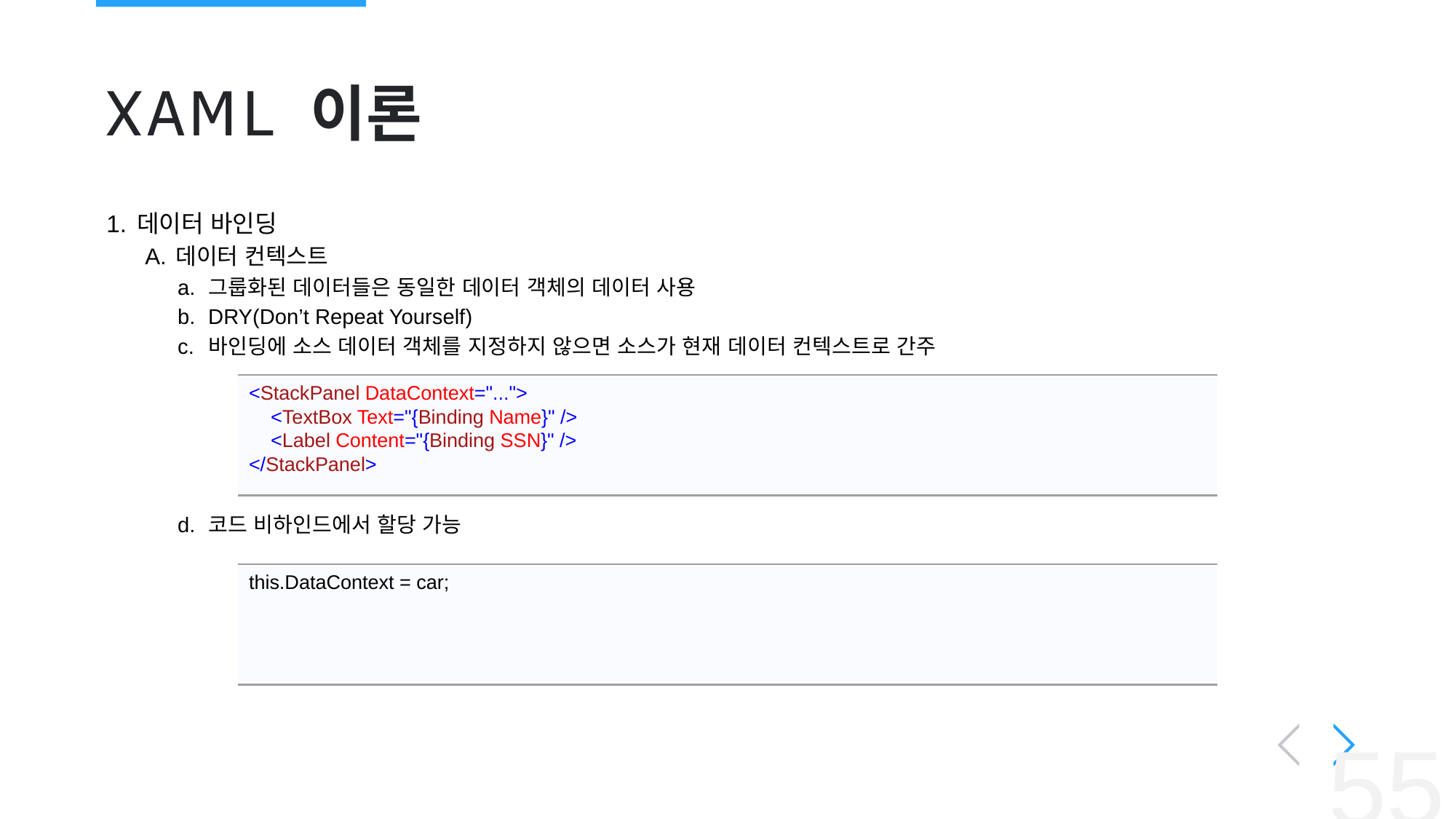

# XAML 이론
데이터 바인딩
데이터 컨텍스트
그룹화된 데이터들은 동일한 데이터 객체의 데이터 사용
DRY(Don’t Repeat Yourself)
바인딩에 소스 데이터 객체를 지정하지 않으면 소스가 현재 데이터 컨텍스트로 간주

코드 비하인드에서 할당 가능
<StackPanel DataContext="...">
    <TextBox Text="{Binding Name}" />
    <Label Content="{Binding SSN}" />
</StackPanel>
this.DataContext = car;
55